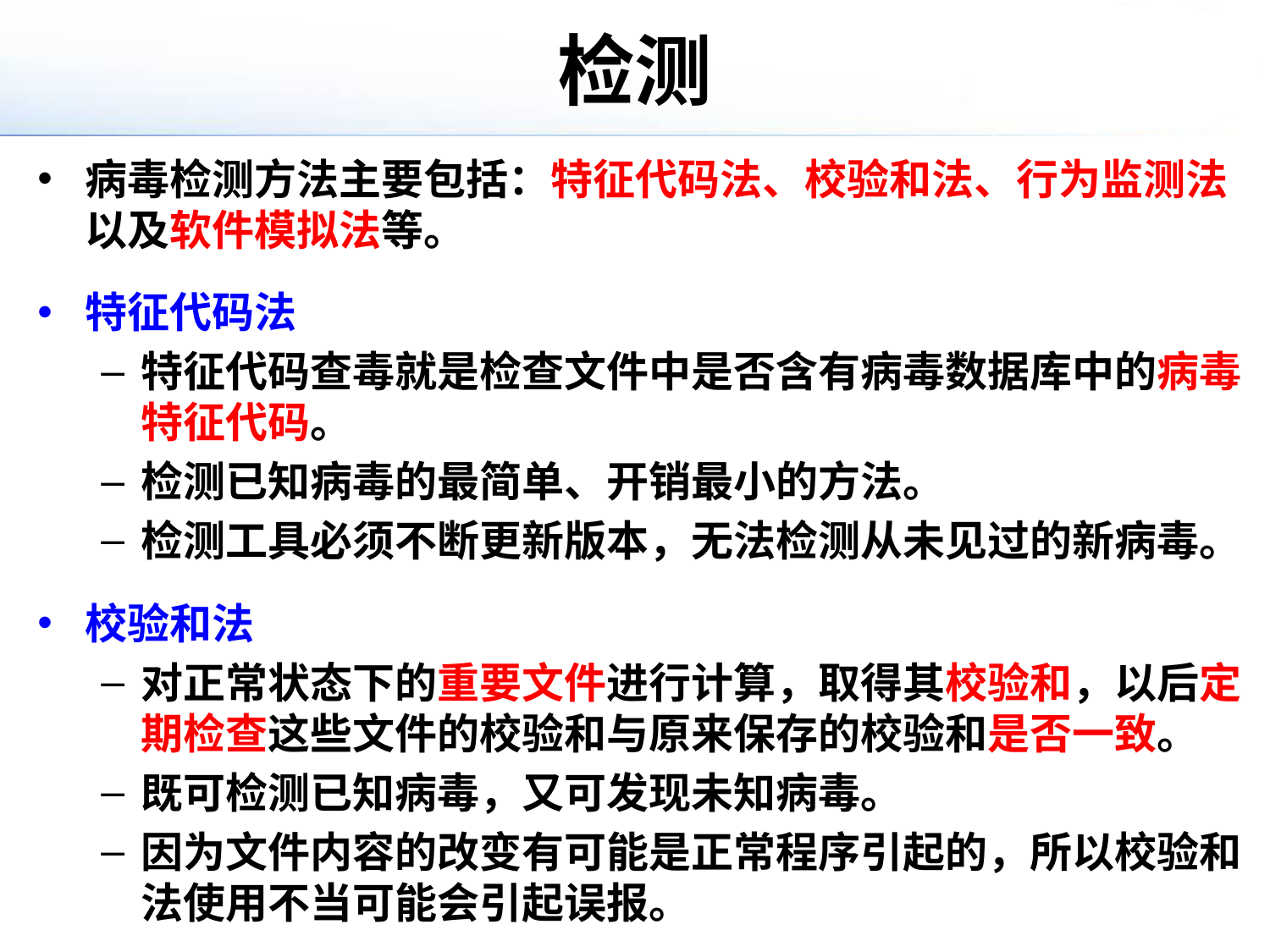

# 检测
病毒检测方法主要包括：特征代码法、校验和法、行为监测法以及软件模拟法等。
特征代码法
特征代码查毒就是检查文件中是否含有病毒数据库中的病毒特征代码。
检测已知病毒的最简单、开销最小的方法。
检测工具必须不断更新版本，无法检测从未见过的新病毒。
校验和法
对正常状态下的重要文件进行计算，取得其校验和，以后定期检查这些文件的校验和与原来保存的校验和是否一致。
既可检测已知病毒，又可发现未知病毒。
因为文件内容的改变有可能是正常程序引起的，所以校验和法使用不当可能会引起误报。